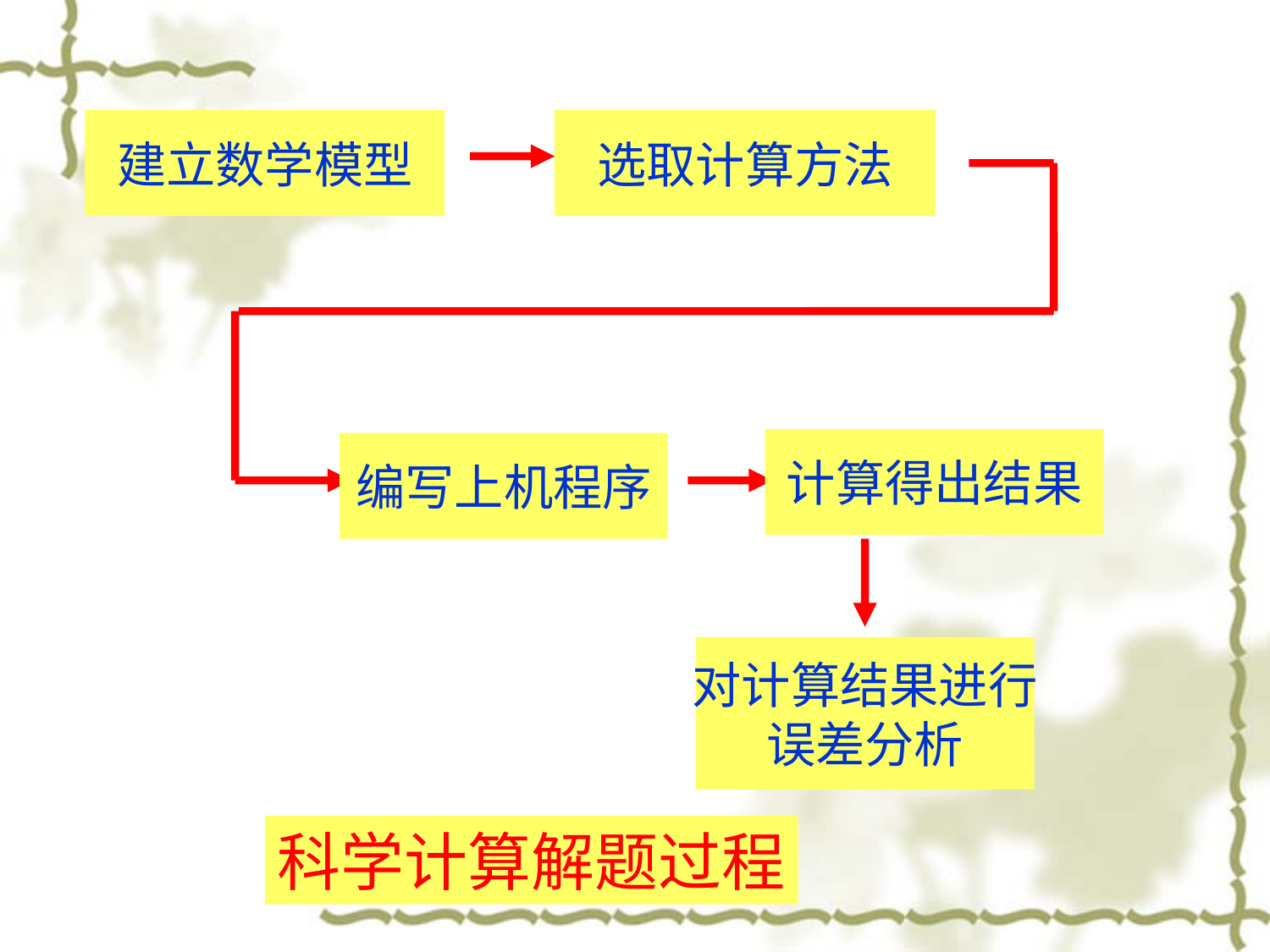

建立数学模型
选取计算方法

计算得出结果
编写上机程序

对计算结果进行
误差分析
科学计算解题过程